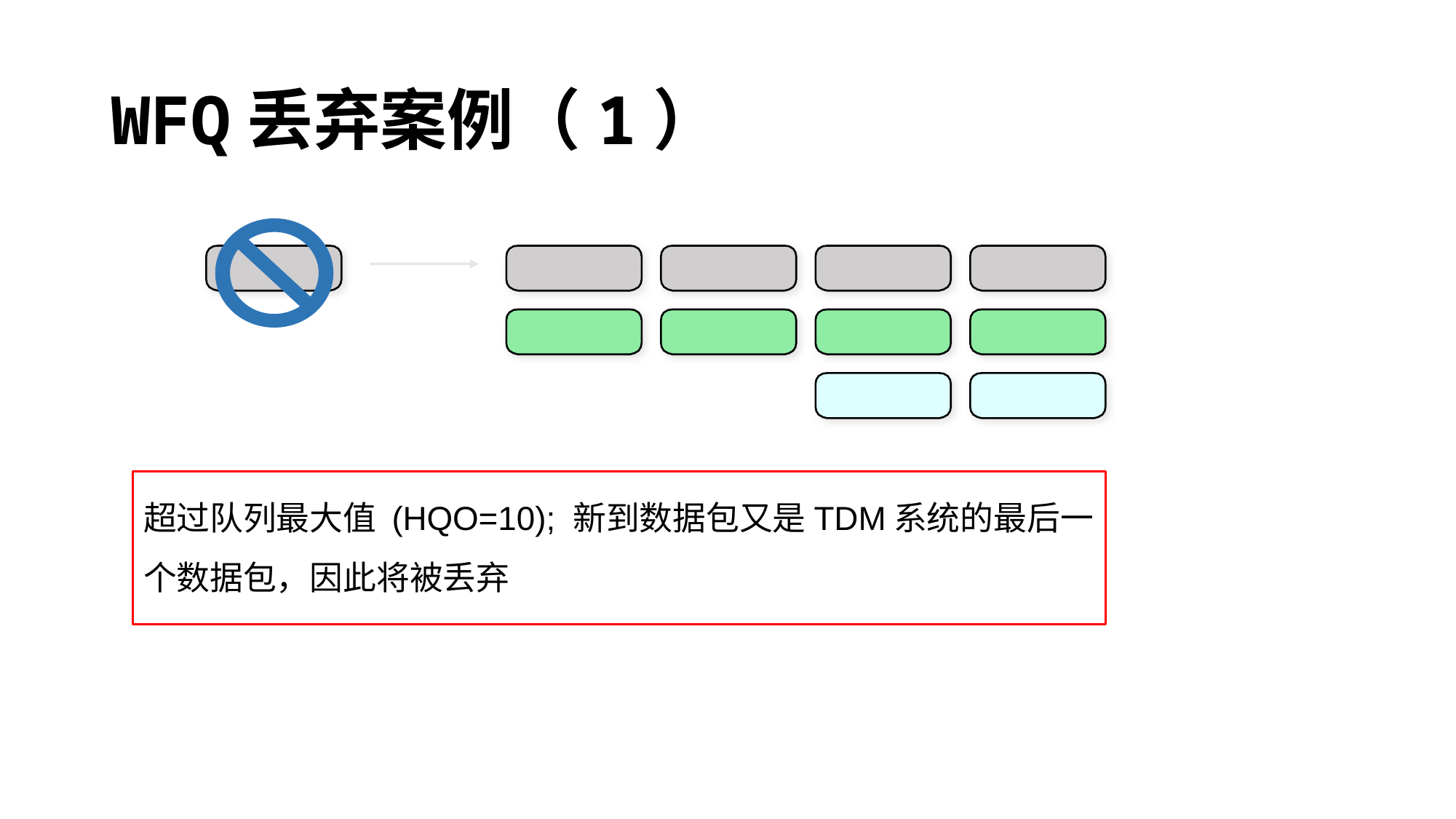

# WFQ丢弃案例（1）

超过队列最大值 (HQO=10); 新到数据包又是TDM系统的最后一个数据包，因此将被丢弃